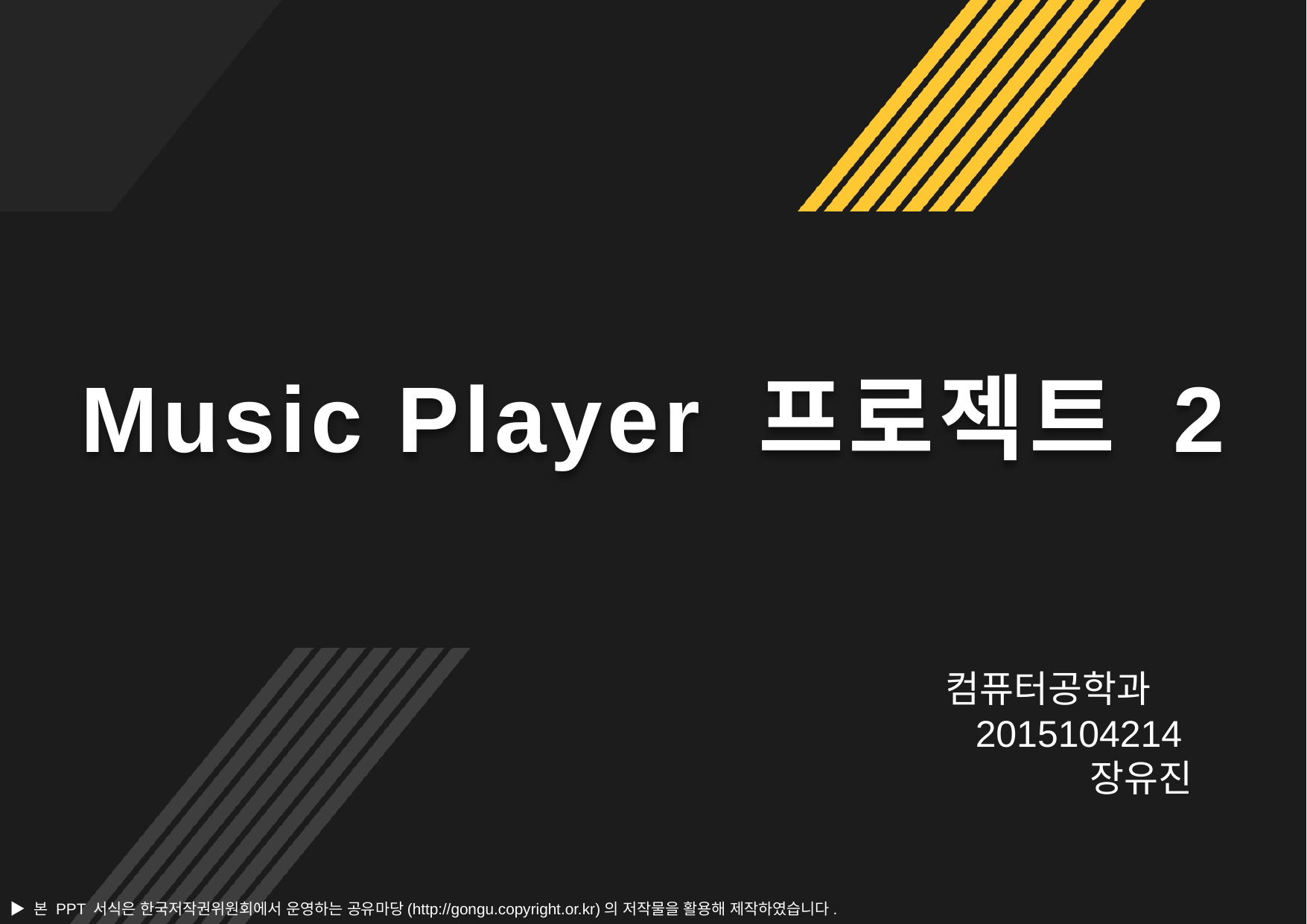

Music Player 프로젝트 2
컴퓨터공학과
2015104214
장유진
▶ 본 PPT 서식은 한국저작권위원회에서 운영하는 공유마당(http://gongu.copyright.or.kr)의 저작물을 활용해 제작하였습니다.